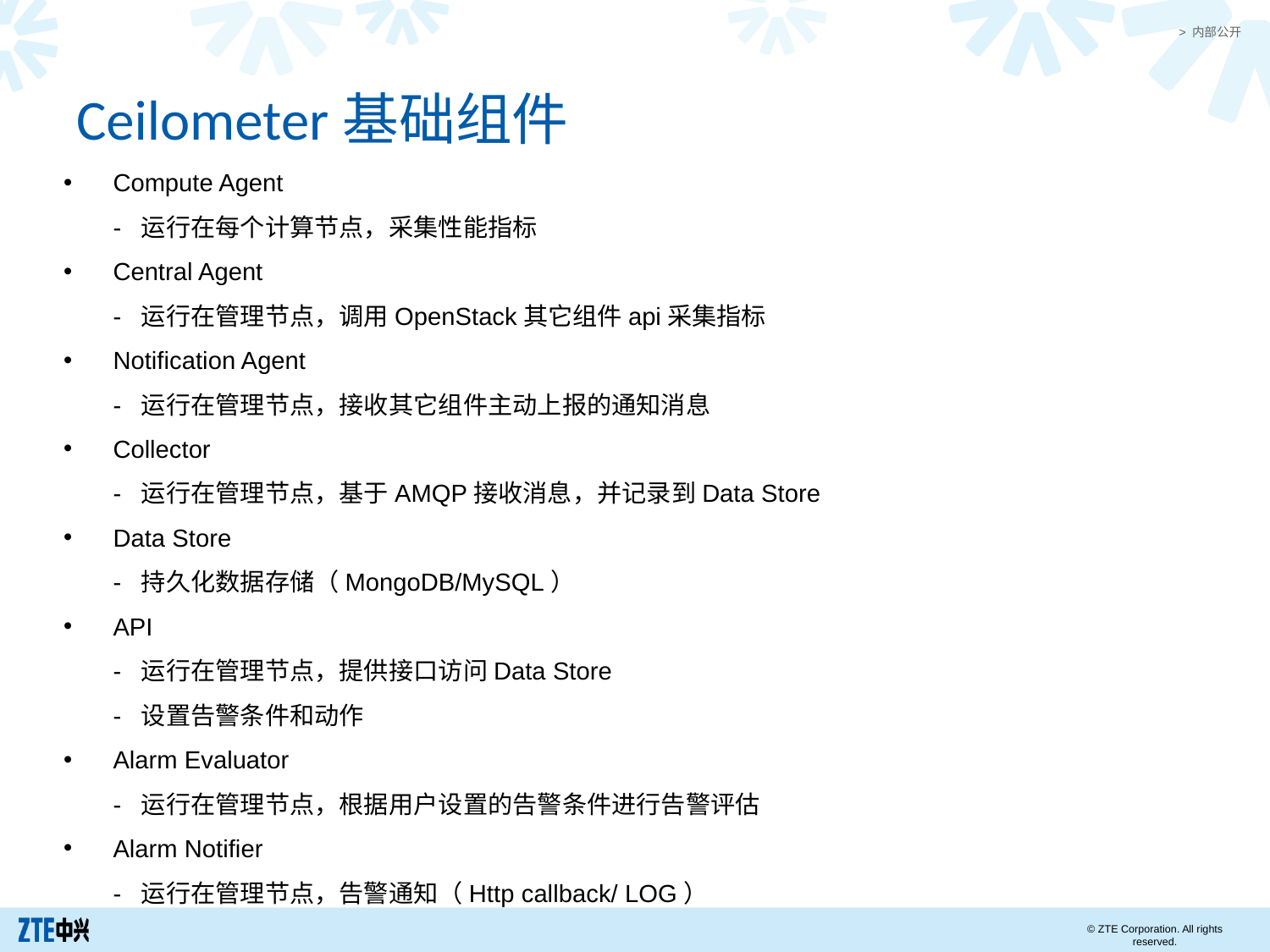

# Ceilometer基础组件
Compute Agent
	-  运行在每个计算节点，采集性能指标
Central Agent
	-  运行在管理节点，调用OpenStack其它组件api采集指标
Notification Agent
	-  运行在管理节点，接收其它组件主动上报的通知消息
Collector
	-  运行在管理节点，基于AMQP接收消息，并记录到Data Store
Data Store
 	-  持久化数据存储（MongoDB/MySQL）
API
	-  运行在管理节点，提供接口访问Data Store
	-  设置告警条件和动作
Alarm Evaluator
	-  运行在管理节点，根据用户设置的告警条件进行告警评估
Alarm Notifier
	-  运行在管理节点，告警通知（Http callback/ LOG）